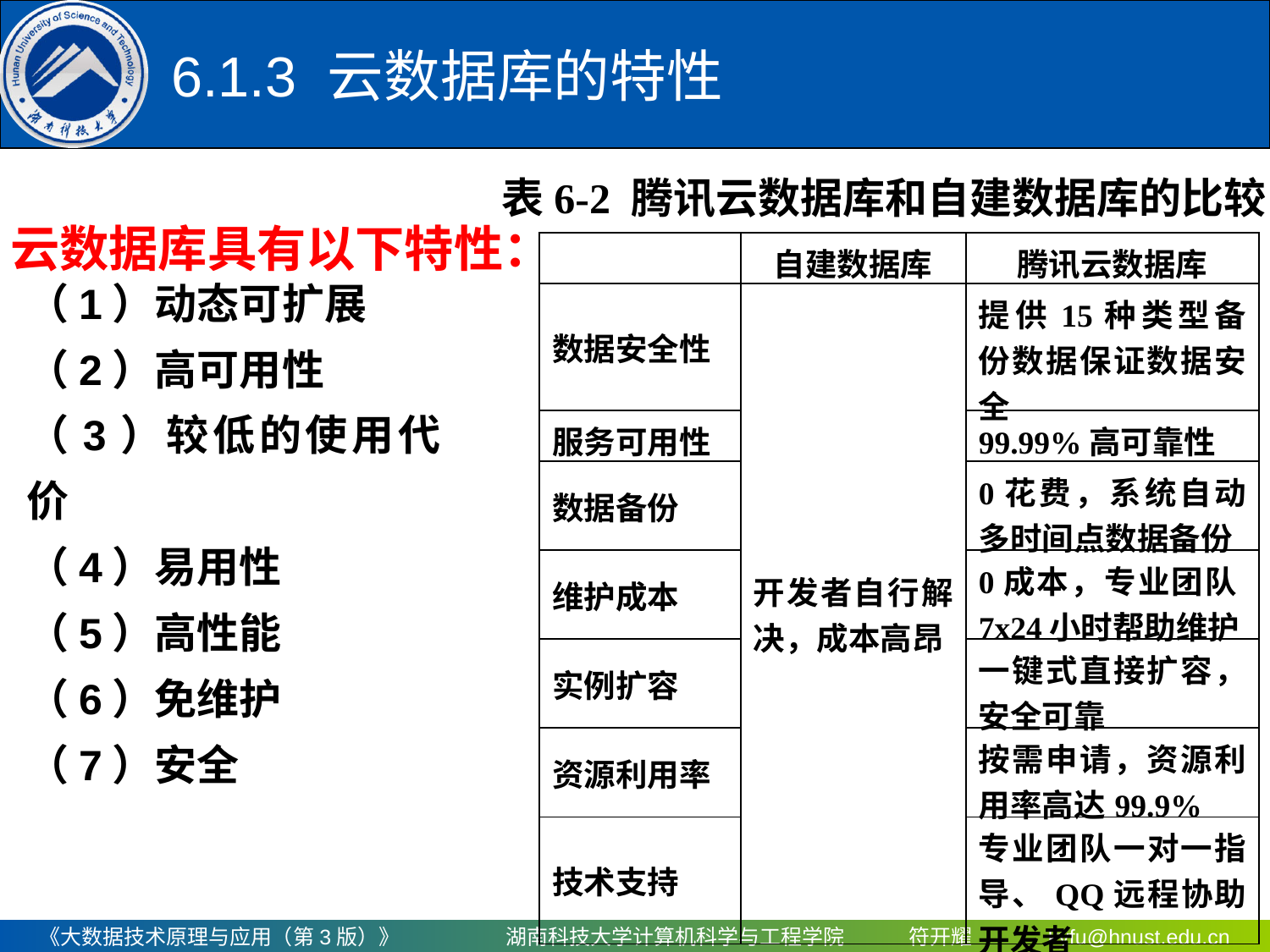

6.1.3	 云数据库的特性
表6-2 腾讯云数据库和自建数据库的比较
云数据库具有以下特性：
|  | 自建数据库 | 腾讯云数据库 |
| --- | --- | --- |
| 数据安全性 | 开发者自行解决，成本高昂 | 提供15种类型备份数据保证数据安全 |
| 服务可用性 |  | 99.99%高可靠性 |
| 数据备份 |  | 0花费，系统自动多时间点数据备份 |
| 维护成本 |  | 0成本，专业团队7x24小时帮助维护 |
| 实例扩容 |  | 一键式直接扩容，安全可靠 |
| 资源利用率 |  | 按需申请，资源利用率高达99.9% |
| 技术支持 |  | 专业团队一对一指导、QQ远程协助开发者 |
（1）动态可扩展
（2）高可用性
（3）较低的使用代价
（4）易用性
（5）高性能
（6）免维护
（7）安全